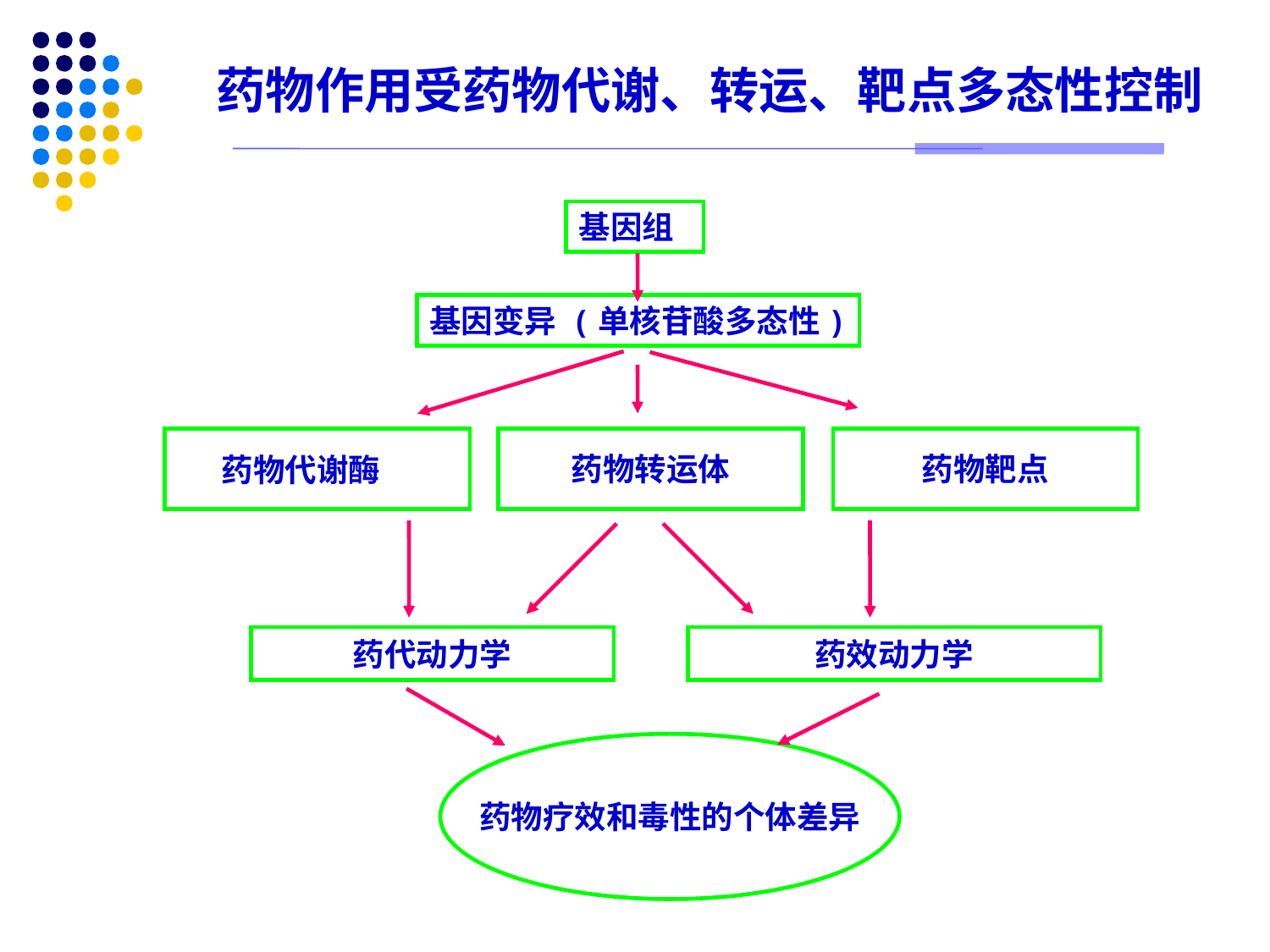

# 药物作用受药物代谢、转运、靶点多态性控制
基因组

基因变异 (单核苷酸多态性)

药物转运体
药物靶点
药物代谢酶

药代动力学
药效动力学

药物疗效和毒性的个体差异